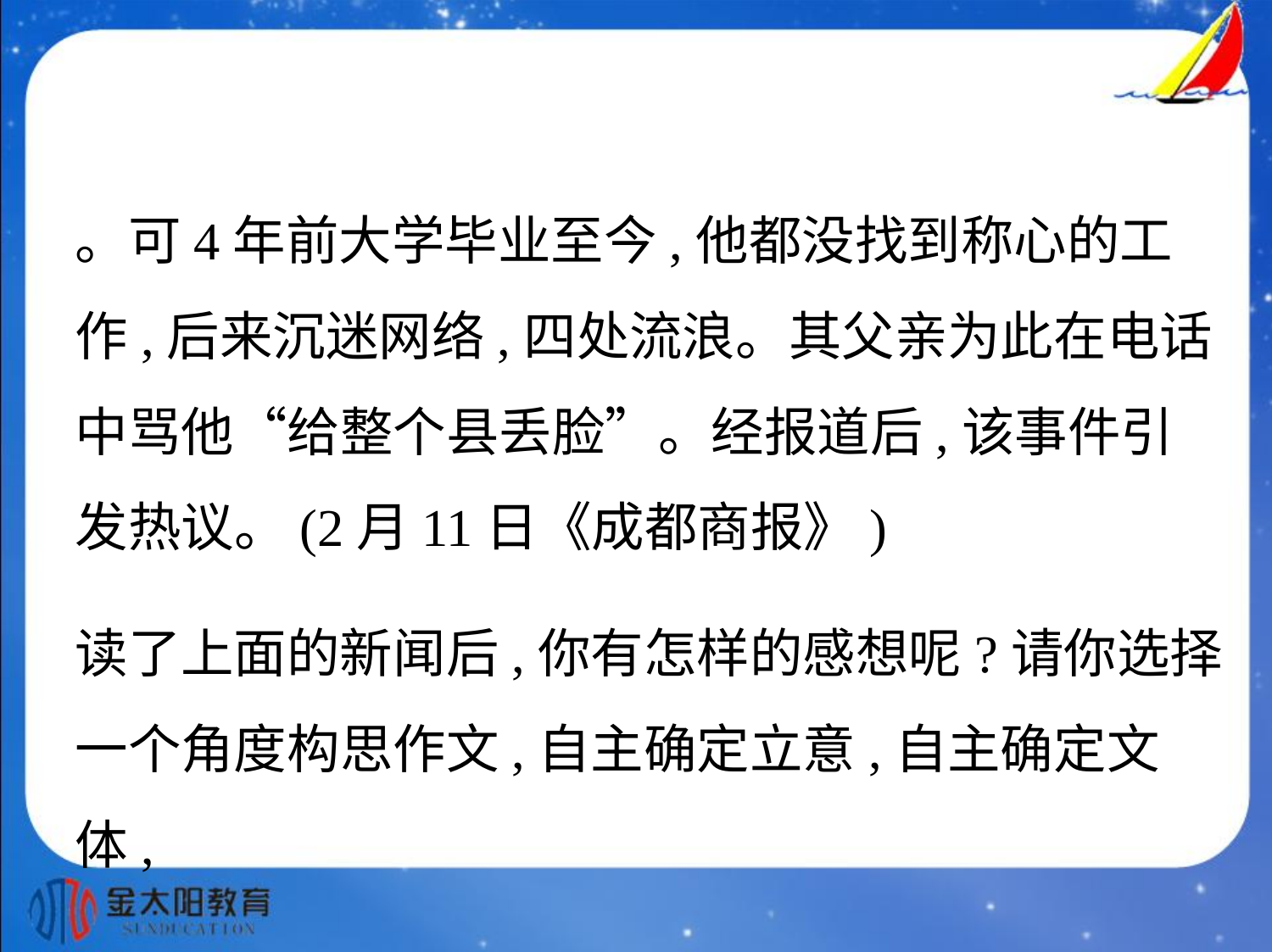

。可4年前大学毕业至今,他都没找到称心的工
作,后来沉迷网络,四处流浪。其父亲为此在电话
中骂他“给整个县丢脸”。经报道后,该事件引
发热议。(2月11日《成都商报》)
读了上面的新闻后,你有怎样的感想呢?请你选择
一个角度构思作文,自主确定立意,自主确定文体,